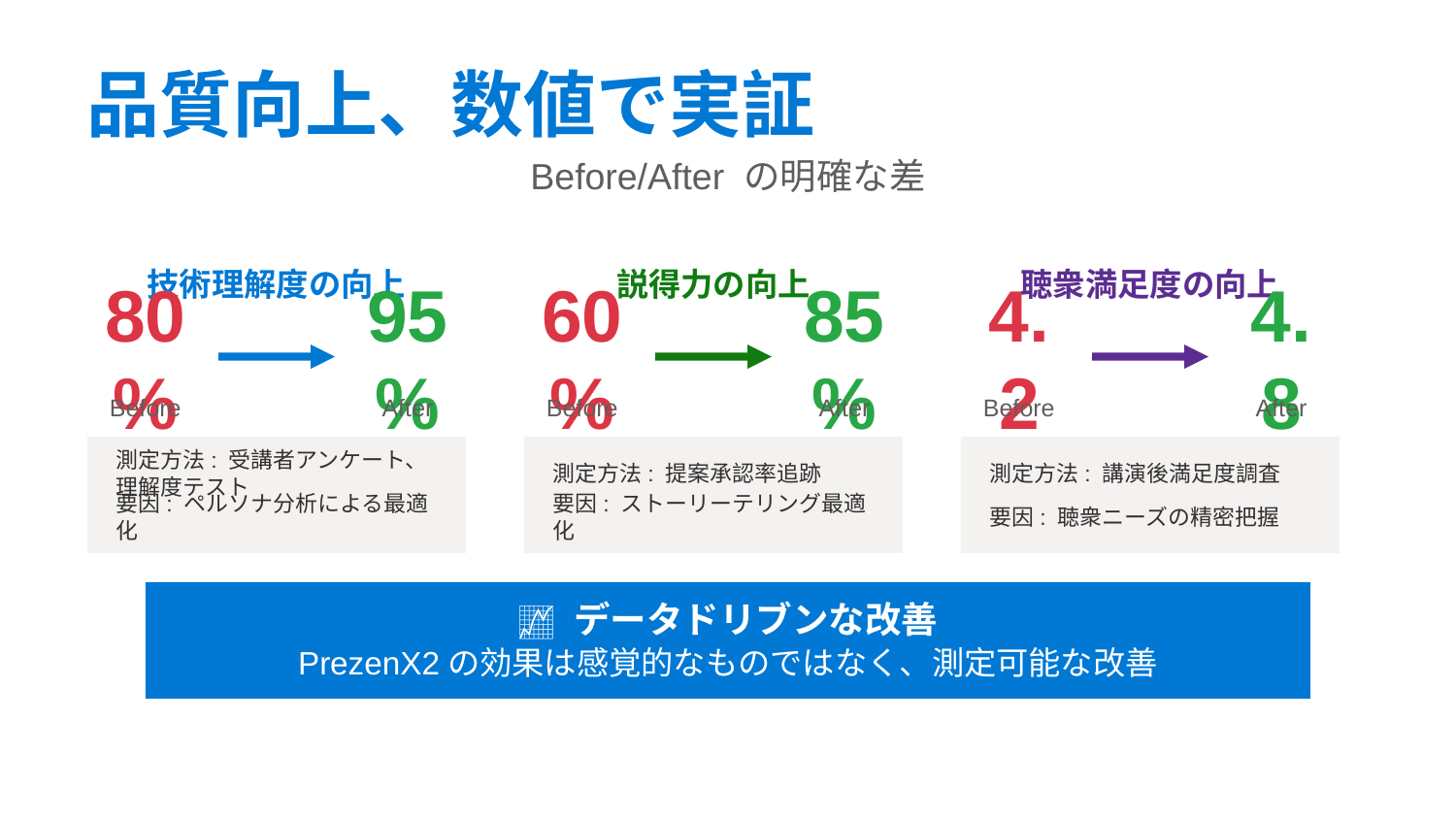

品質向上、数値で実証
Before/After の明確な差
技術理解度の向上
説得力の向上
聴衆満足度の向上
80%
95%
60%
85%
4.2
4.8

Before
After
Before
After
Before
After

測定方法: 受講者アンケート、理解度テスト
測定方法: 提案承認率追跡
測定方法: 講演後満足度調査
要因: ペルソナ分析による最適化
要因: ストーリーテリング最適化
要因: 聴衆ニーズの精密把握

📈 データドリブンな改善
PrezenX2の効果は感覚的なものではなく、測定可能な改善